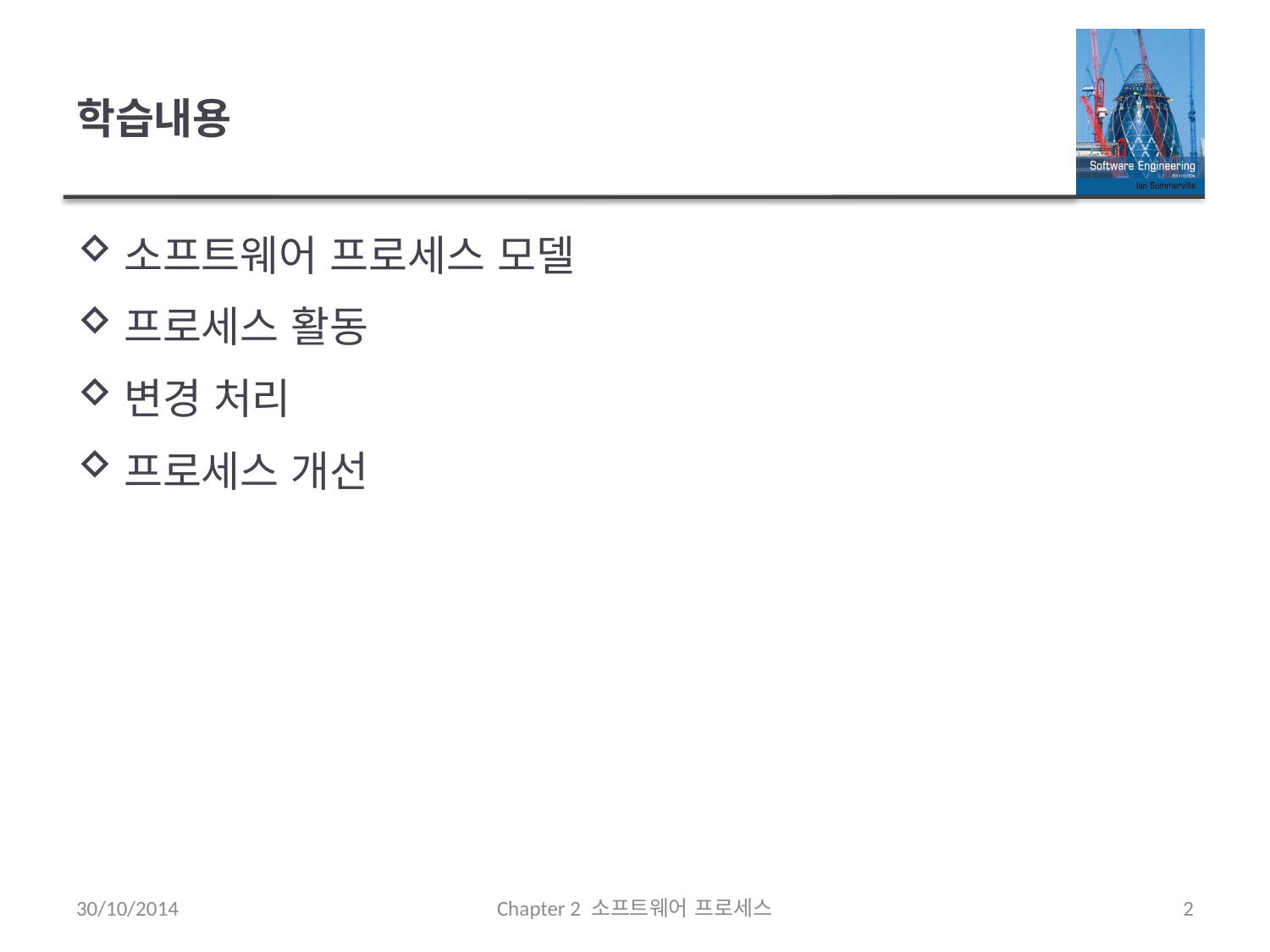

# 학습내용
소프트웨어 프로세스 모델
프로세스 활동
변경 처리
프로세스 개선
30/10/2014
Chapter 2 소프트웨어 프로세스
2